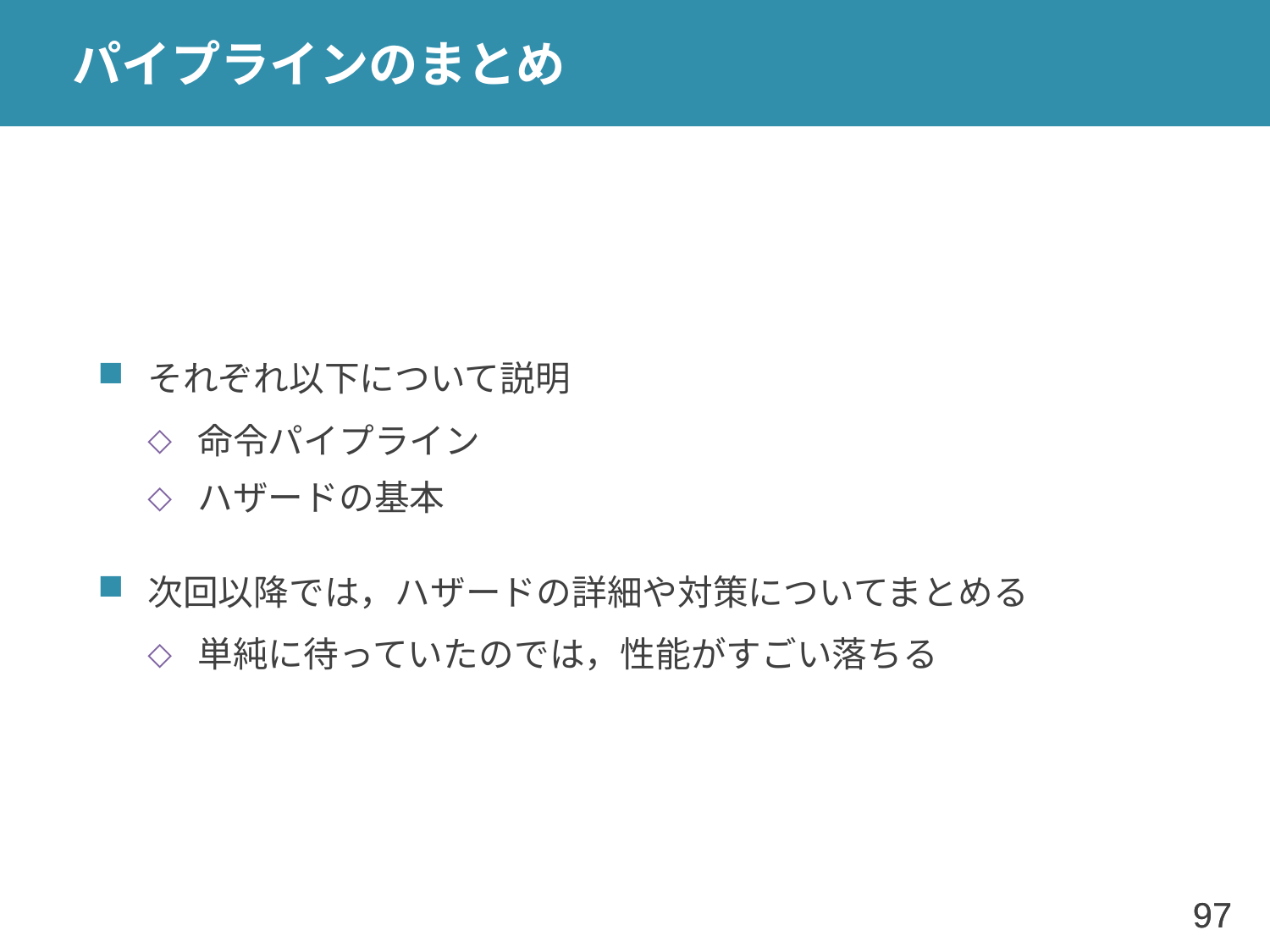

# パイプラインのまとめ
それぞれ以下について説明
命令パイプライン
ハザードの基本
次回以降では，ハザードの詳細や対策についてまとめる
単純に待っていたのでは，性能がすごい落ちる